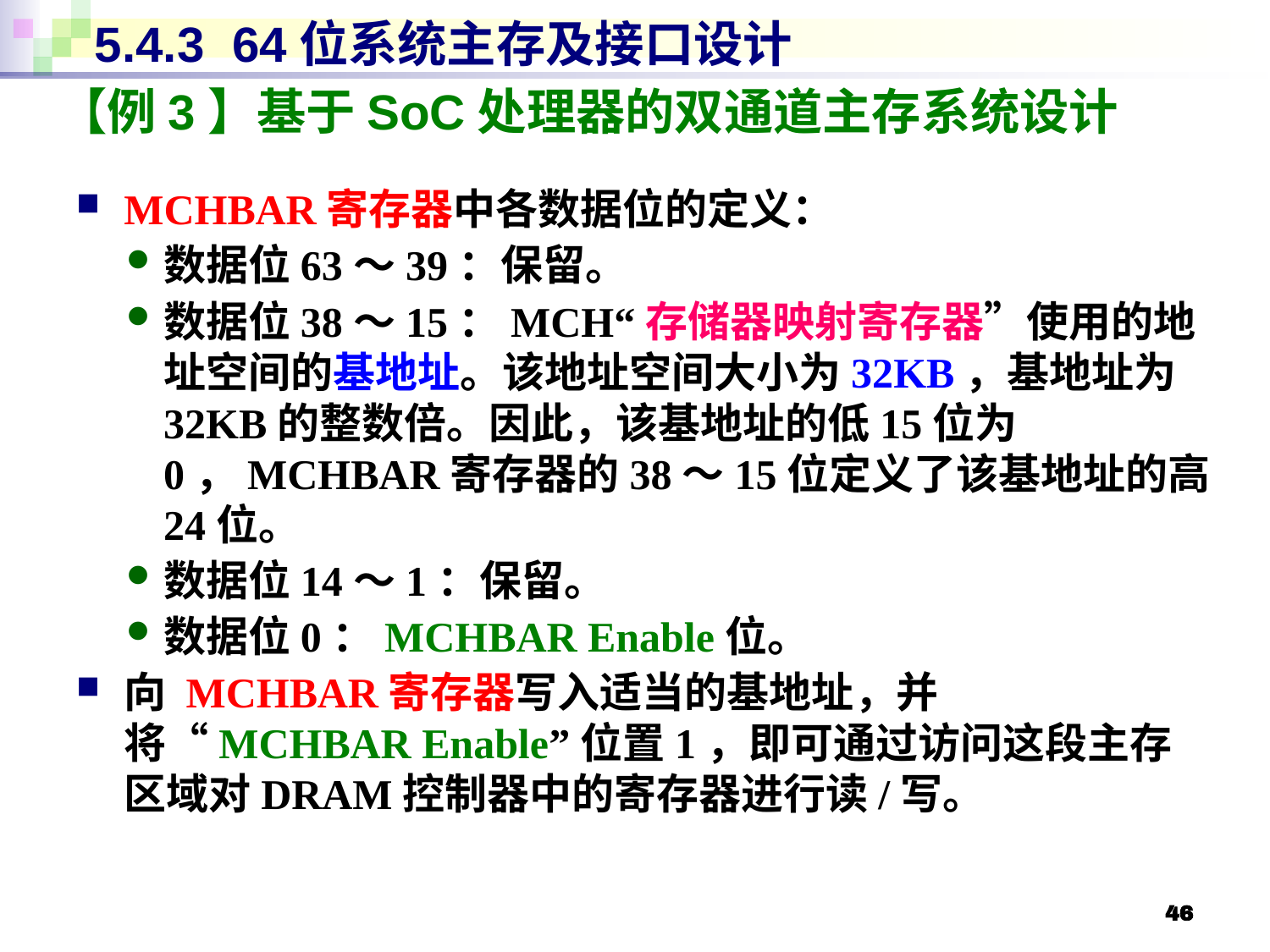

# 5.4.3  64位系统主存及接口设计
【例3】基于SoC处理器的双通道主存系统设计
MCHBAR寄存器中各数据位的定义：
数据位63～39：保留。
数据位38～15：MCH“存储器映射寄存器”使用的地址空间的基地址。该地址空间大小为32KB，基地址为32KB的整数倍。因此，该基地址的低15位为0，MCHBAR寄存器的38～15位定义了该基地址的高24位。
数据位14～1：保留。
数据位0：MCHBAR Enable位。
向 MCHBAR寄存器写入适当的基地址，并将“MCHBAR Enable”位置1，即可通过访问这段主存区域对DRAM控制器中的寄存器进行读/写。
46